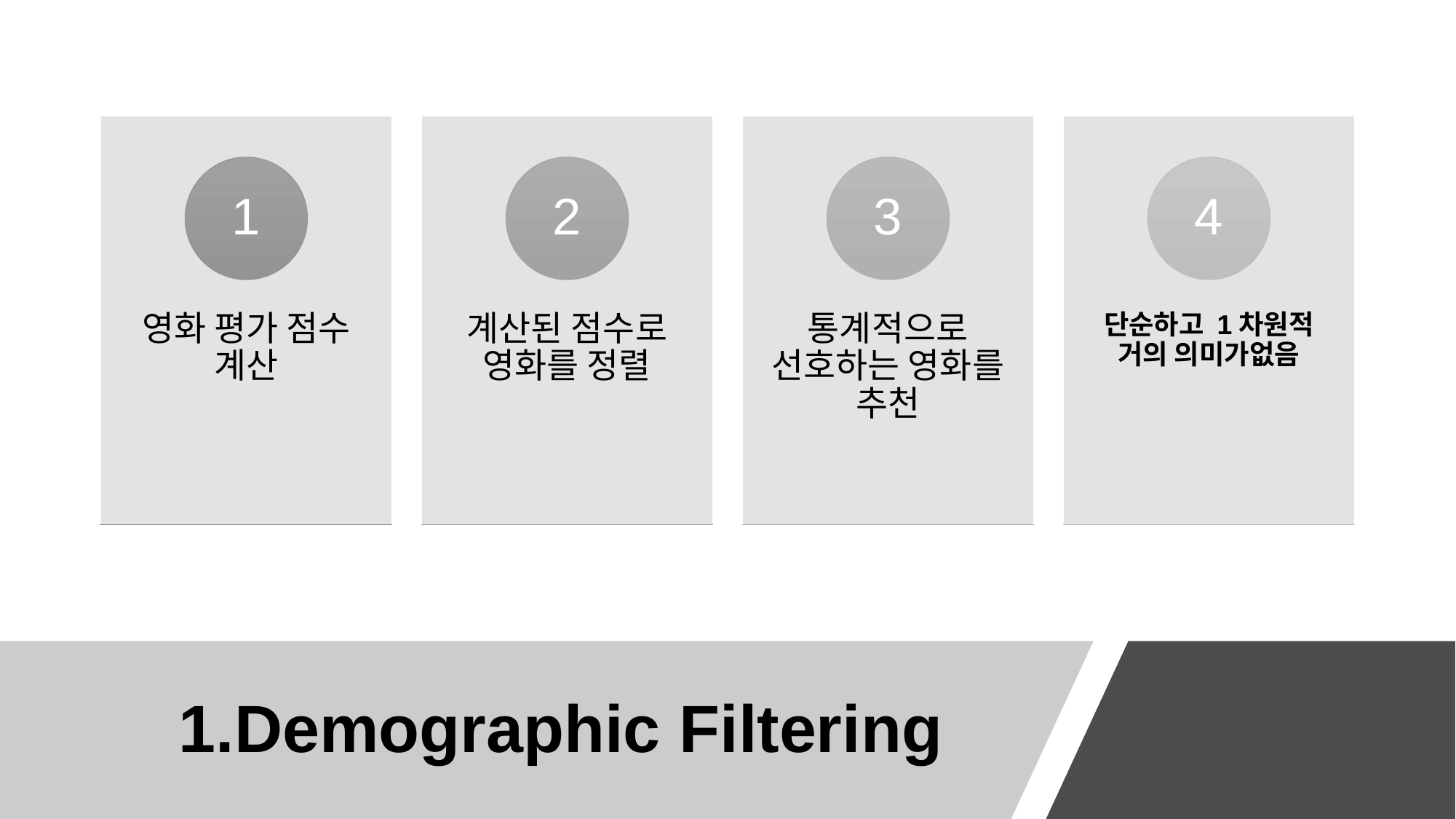

영화 평가 점수 계산
1
계산된 점수로 영화를 정렬
2
통계적으로 선호하는 영화를 추천
3
단순하고 1차원적 거의 의미가없음
4

# 1.Demographic Filtering